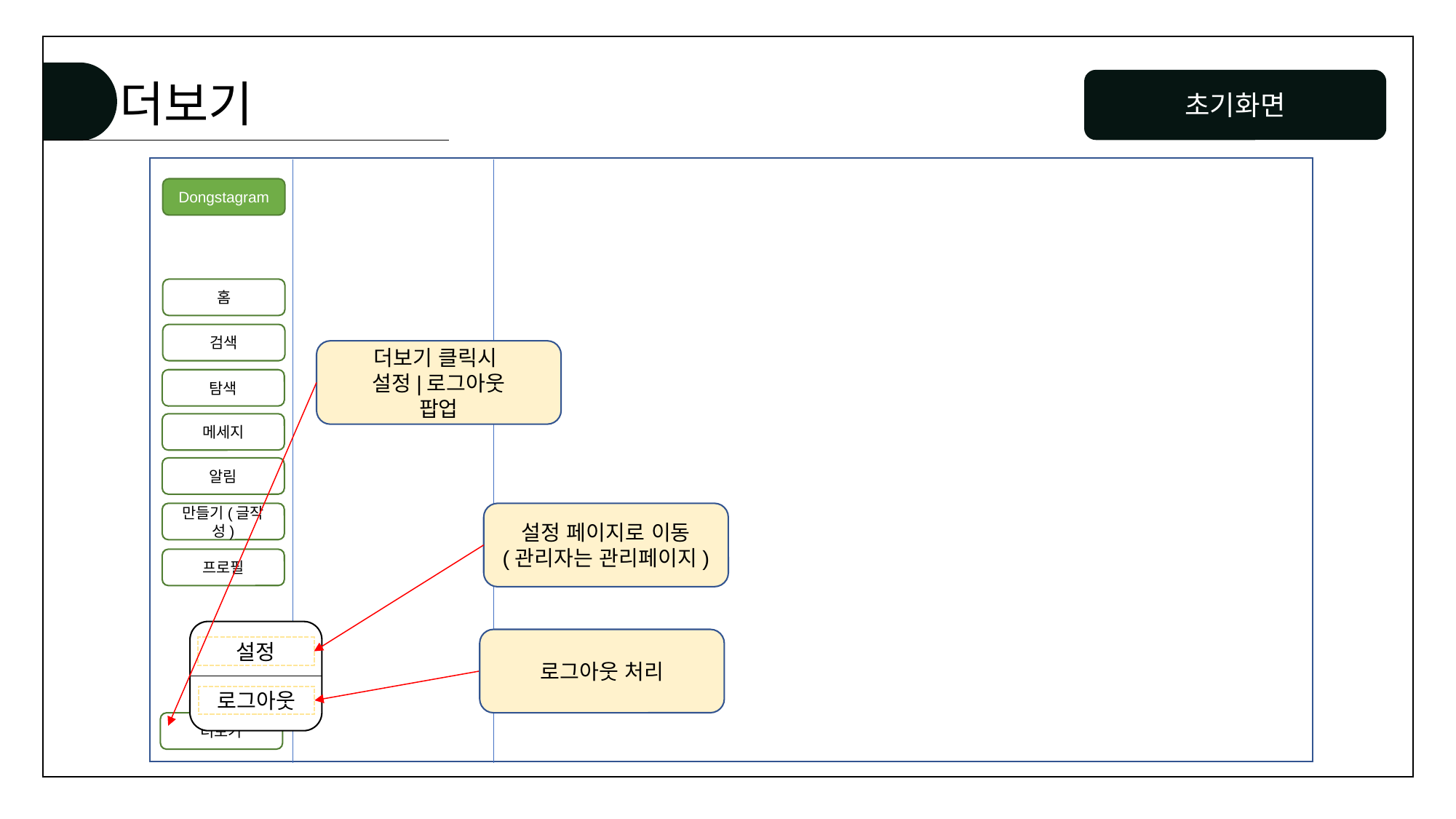

더보기
초기화면

Dongstagram
홈
검색
더보기 클릭시
설정|로그아웃
팝업
탐색
메세지
알림
만들기(글작성)
설정 페이지로 이동
(관리자는 관리페이지)
프로필

로그아웃 처리
설정
로그아웃
더보기